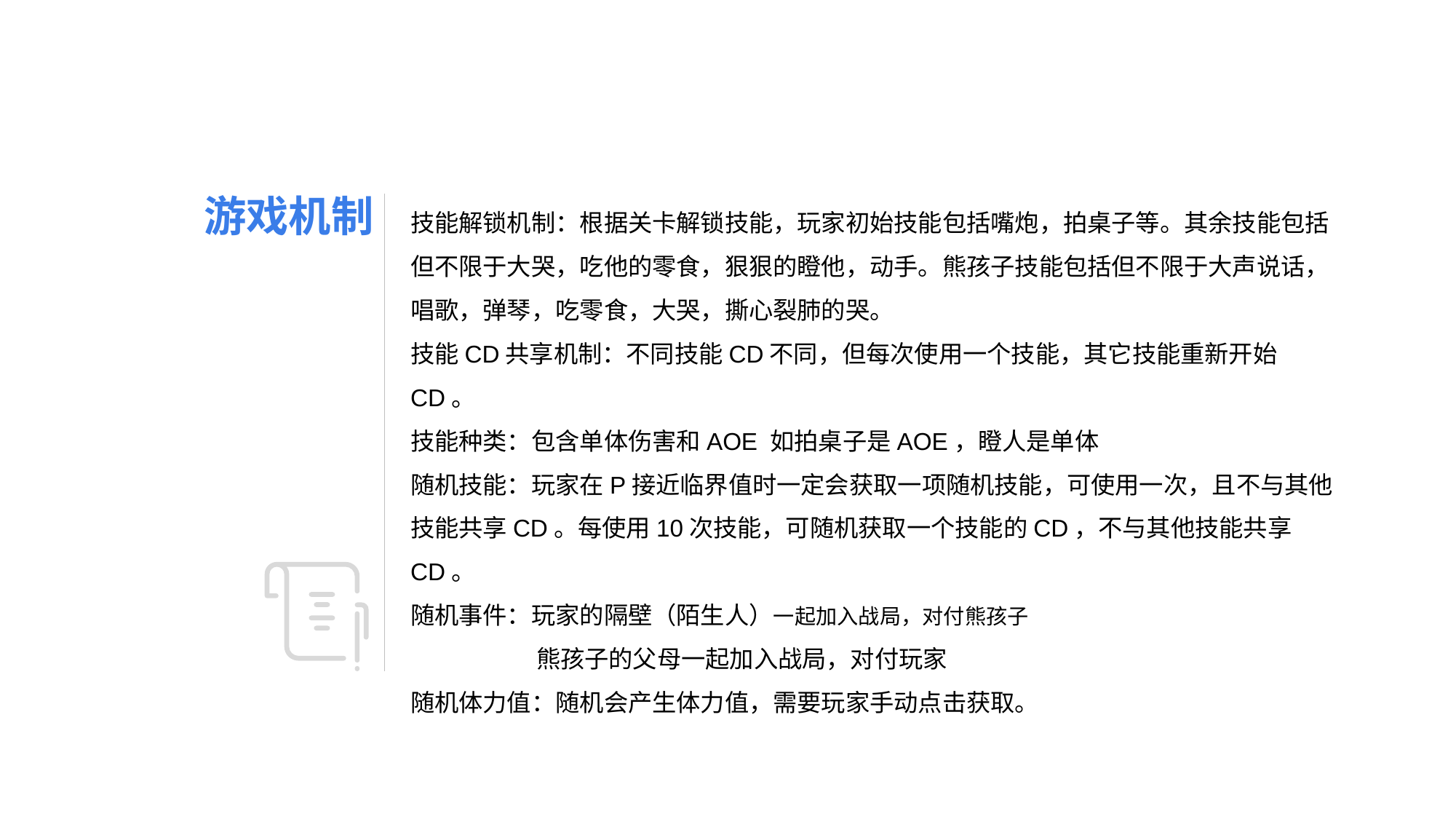

游戏机制
技能解锁机制：根据关卡解锁技能，玩家初始技能包括嘴炮，拍桌子等。其余技能包括但不限于大哭，吃他的零食，狠狠的瞪他，动手。熊孩子技能包括但不限于大声说话，唱歌，弹琴，吃零食，大哭，撕心裂肺的哭。
技能CD共享机制：不同技能CD不同，但每次使用一个技能，其它技能重新开始CD。
技能种类：包含单体伤害和AOE 如拍桌子是AOE，瞪人是单体
随机技能：玩家在P接近临界值时一定会获取一项随机技能，可使用一次，且不与其他技能共享CD。每使用10次技能，可随机获取一个技能的CD，不与其他技能共享CD。
随机事件：玩家的隔壁（陌生人）一起加入战局，对付熊孩子
	  熊孩子的父母一起加入战局，对付玩家
随机体力值：随机会产生体力值，需要玩家手动点击获取。